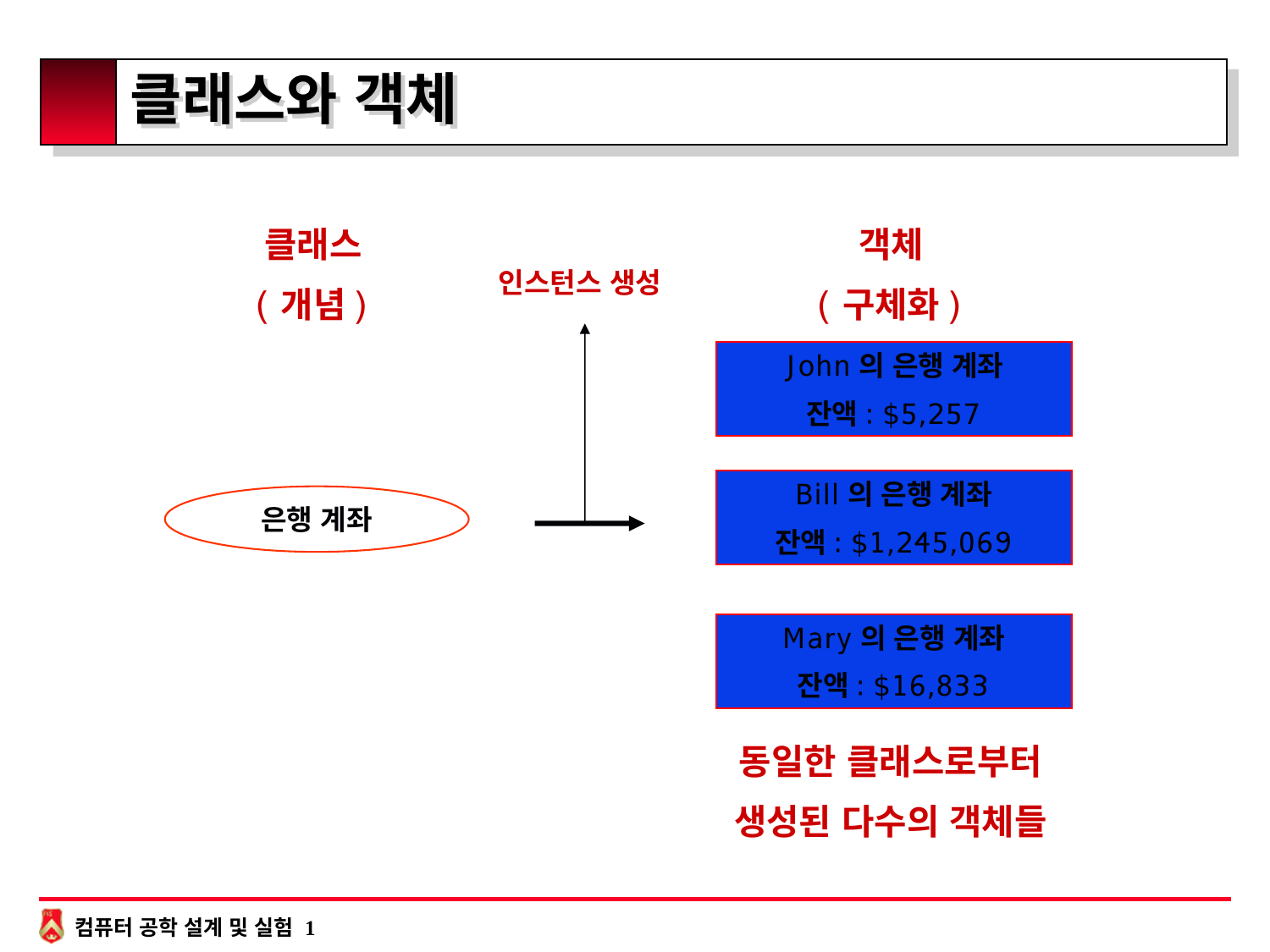

# 클래스와 객체
클래스
(개념)
객체
(구체화)
인스턴스 생성

John의 은행 계좌
잔액: $5,257
Bill의 은행 계좌
잔액: $1,245,069
Mary의 은행 계좌
잔액: $16,833
동일한 클래스로부터
생성된 다수의 객체들
은행 계좌